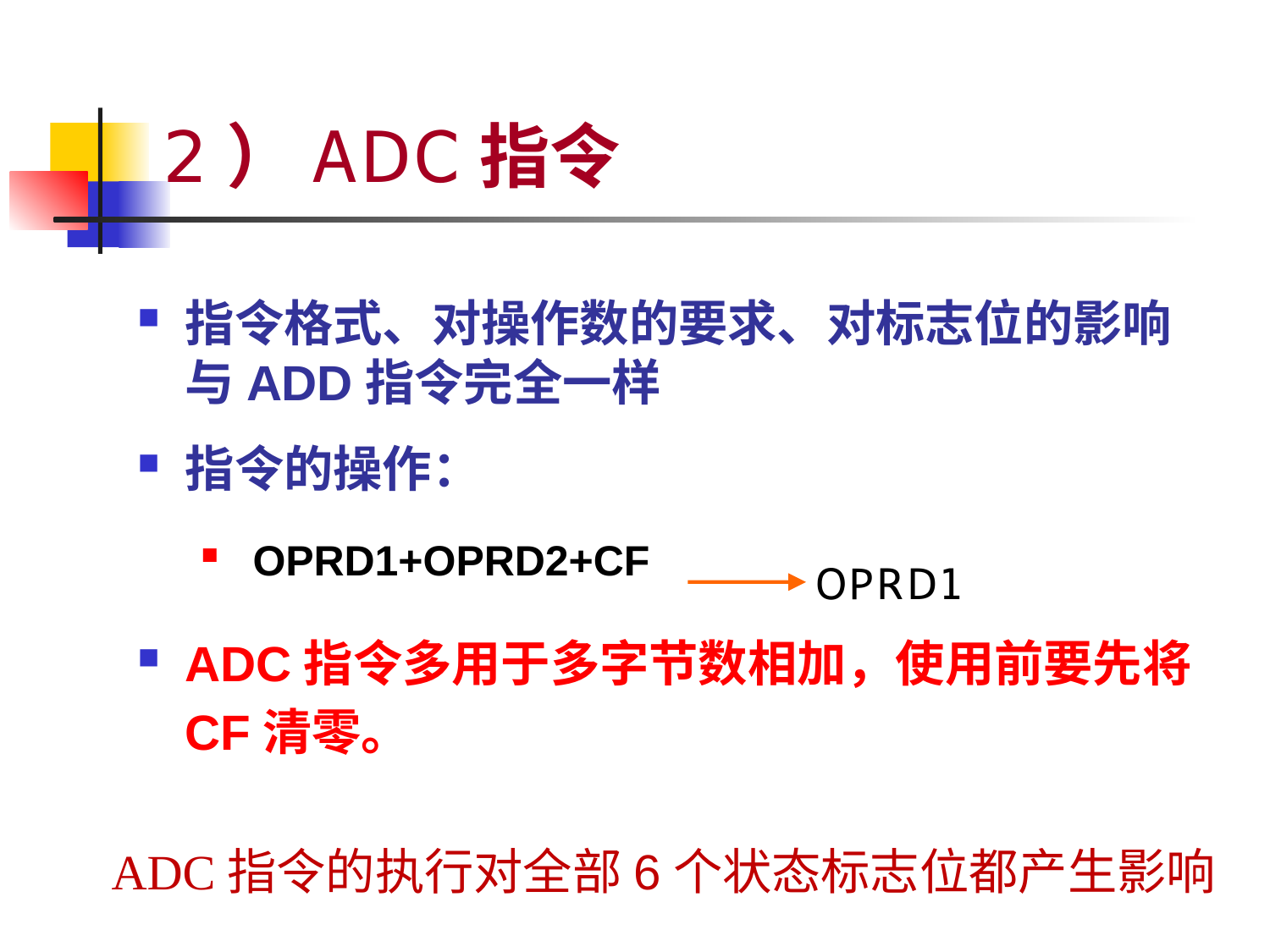

# 2）ADC指令
指令格式、对操作数的要求、对标志位的影响与ADD指令完全一样
指令的操作：
 OPRD1+OPRD2+CF
ADC指令多用于多字节数相加，使用前要先将CF清零。
OPRD1

ADC指令的执行对全部6个状态标志位都产生影响
91